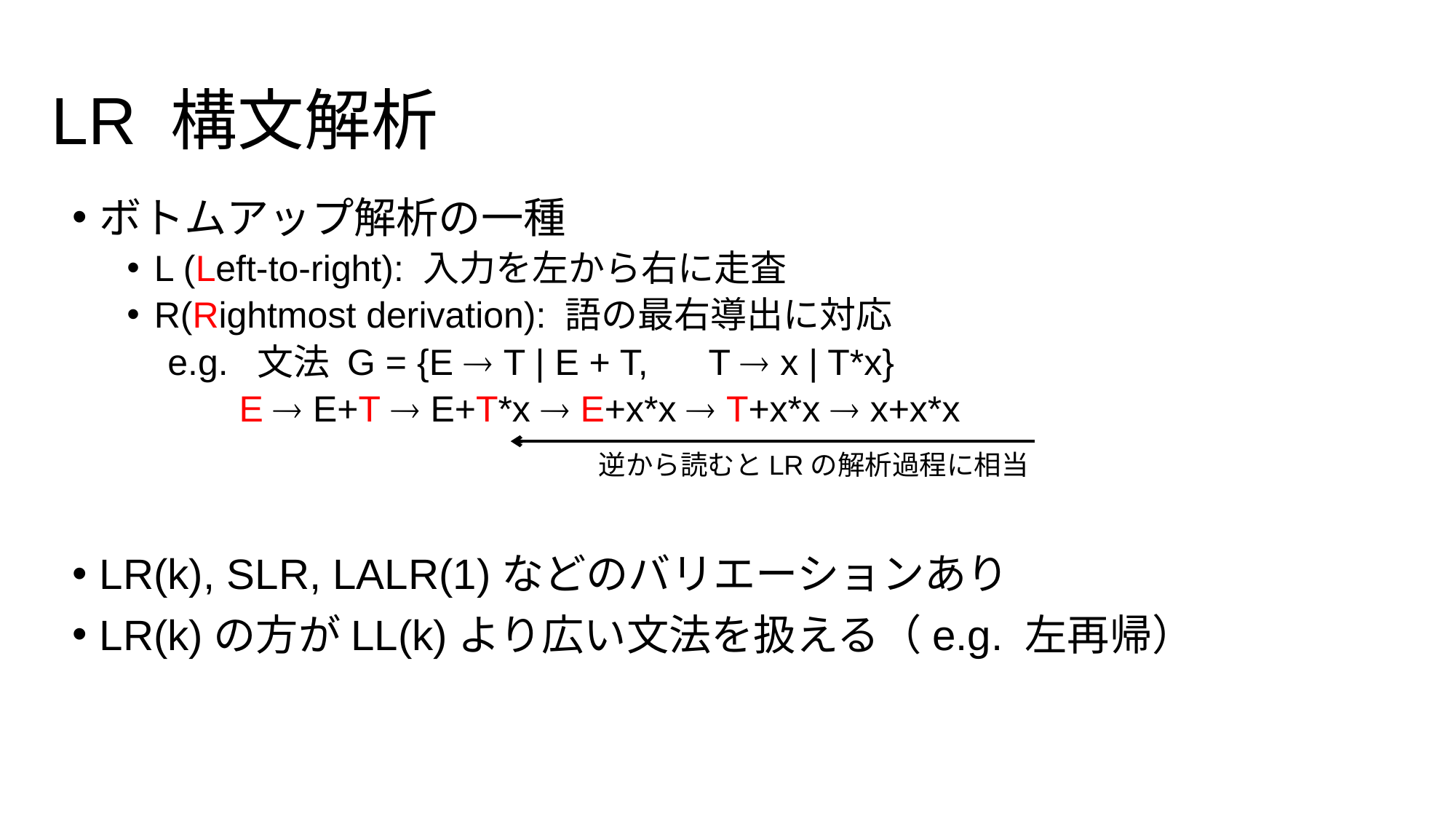

# LR 構文解析
ボトムアップ解析の一種
L (Left-to-right): 入力を左から右に走査
R(Rightmost derivation): 語の最右導出に対応
    e.g.  文法 G = {E → T | E + T,      T → x | T*x}
           E → E+T → E+T*x → E+x*x → T+x*x → x+x*x

LR(k), SLR, LALR(1)などのバリエーションあり
LR(k)の方がLL(k)より広い文法を扱える（e.g. 左再帰）

逆から読むとLRの解析過程に相当